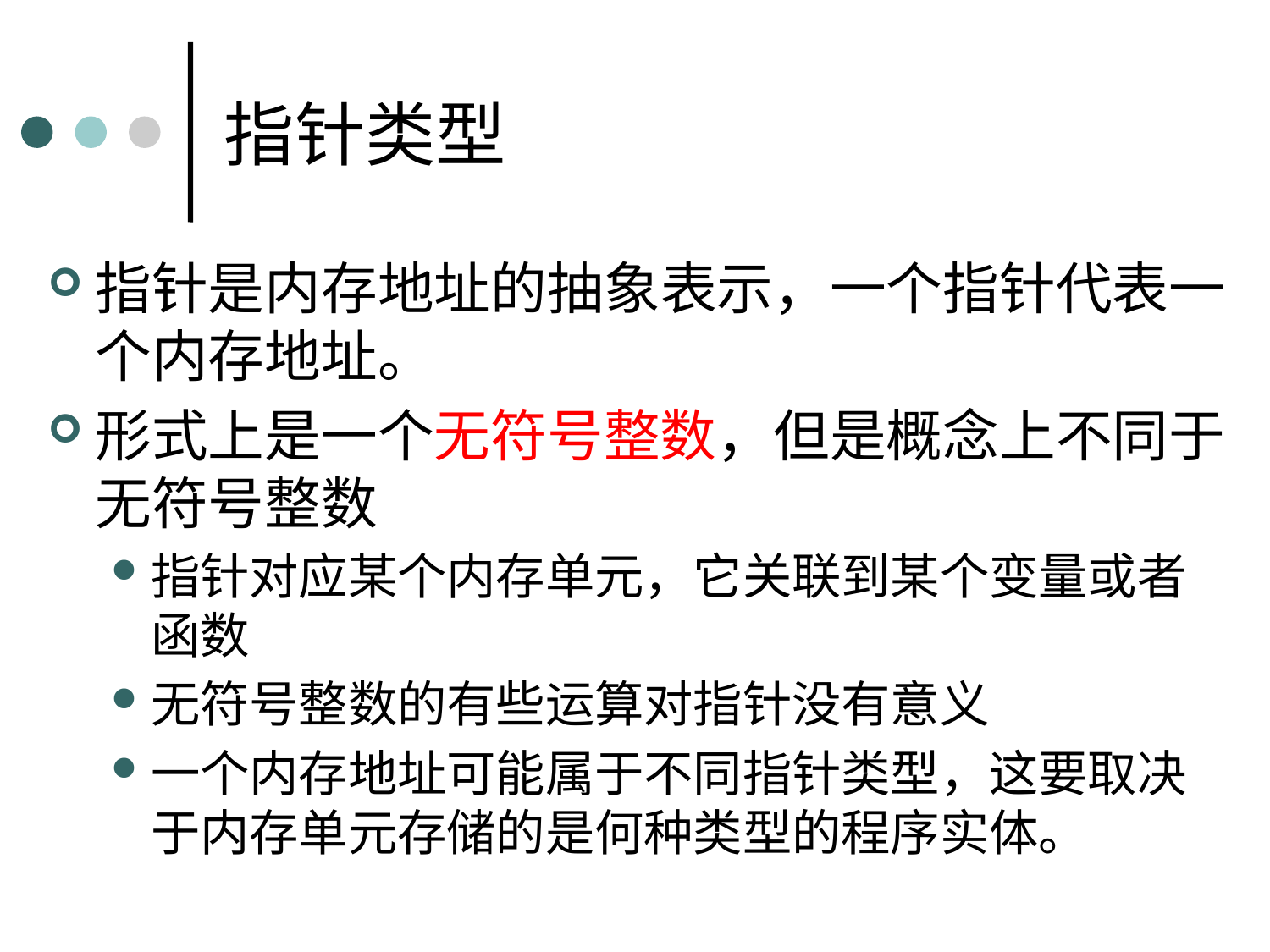

指针类型
指针是内存地址的抽象表示，一个指针代表一个内存地址。
形式上是一个无符号整数，但是概念上不同于无符号整数
指针对应某个内存单元，它关联到某个变量或者函数
无符号整数的有些运算对指针没有意义
一个内存地址可能属于不同指针类型，这要取决于内存单元存储的是何种类型的程序实体。